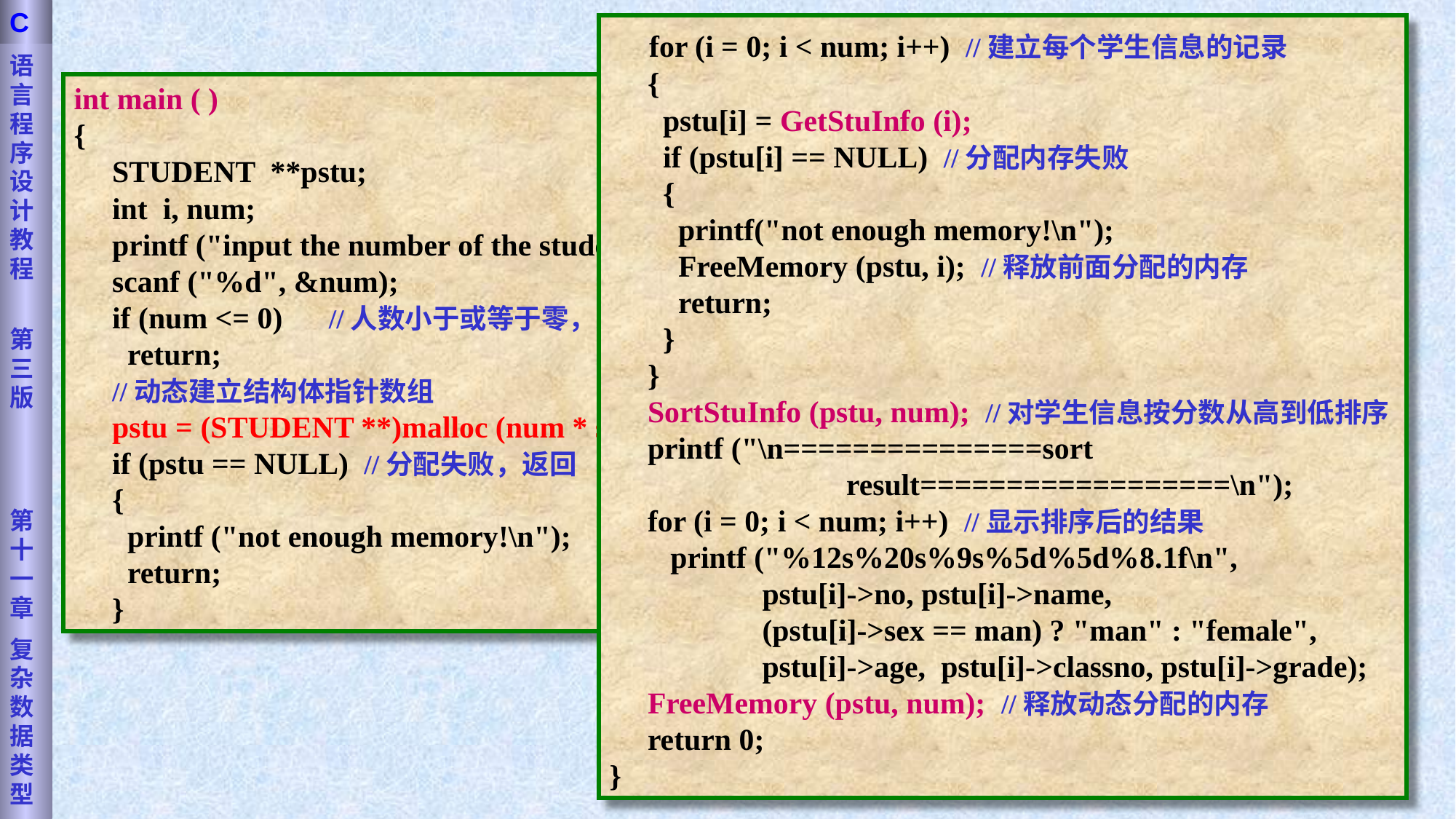

语言程序设计教程
第三版

第十一章
复杂数据类型
C
     for (i = 0; i < num; i++)  //建立每个学生信息的记录
     {
       pstu[i] = GetStuInfo (i);
       if (pstu[i] == NULL)  //分配内存失败
       {
         printf("not enough memory!\n");
         FreeMemory (pstu, i);  //释放前面分配的内存
         return;
       }
     }
     SortStuInfo (pstu, num);  //对学生信息按分数从高到低排序
     printf ("\n===============sort
                               result==================\n");
     for (i = 0; i < num; i++)  //显示排序后的结果
        printf ("%12s%20s%9s%5d%5d%8.1f\n",
                    pstu[i]->no, pstu[i]->name,
                    (pstu[i]->sex == man) ? "man" : "female",
                    pstu[i]->age,  pstu[i]->classno, pstu[i]->grade);
     FreeMemory (pstu, num);  //释放动态分配的内存
     return 0;
}
int main ( )
{
     STUDENT  **pstu;
     int  i, num;
     printf ("input the number of the students: ");  //输入学生人数
     scanf ("%d", &num);
     if (num <= 0)      //人数小于或等于零，返回
       return;
     //动态建立结构体指针数组
     pstu = (STUDENT **)malloc (num * sizeof(STUDENT *));
     if (pstu == NULL)  //分配失败，返回
     {
       printf ("not enough memory!\n");
       return;
     }